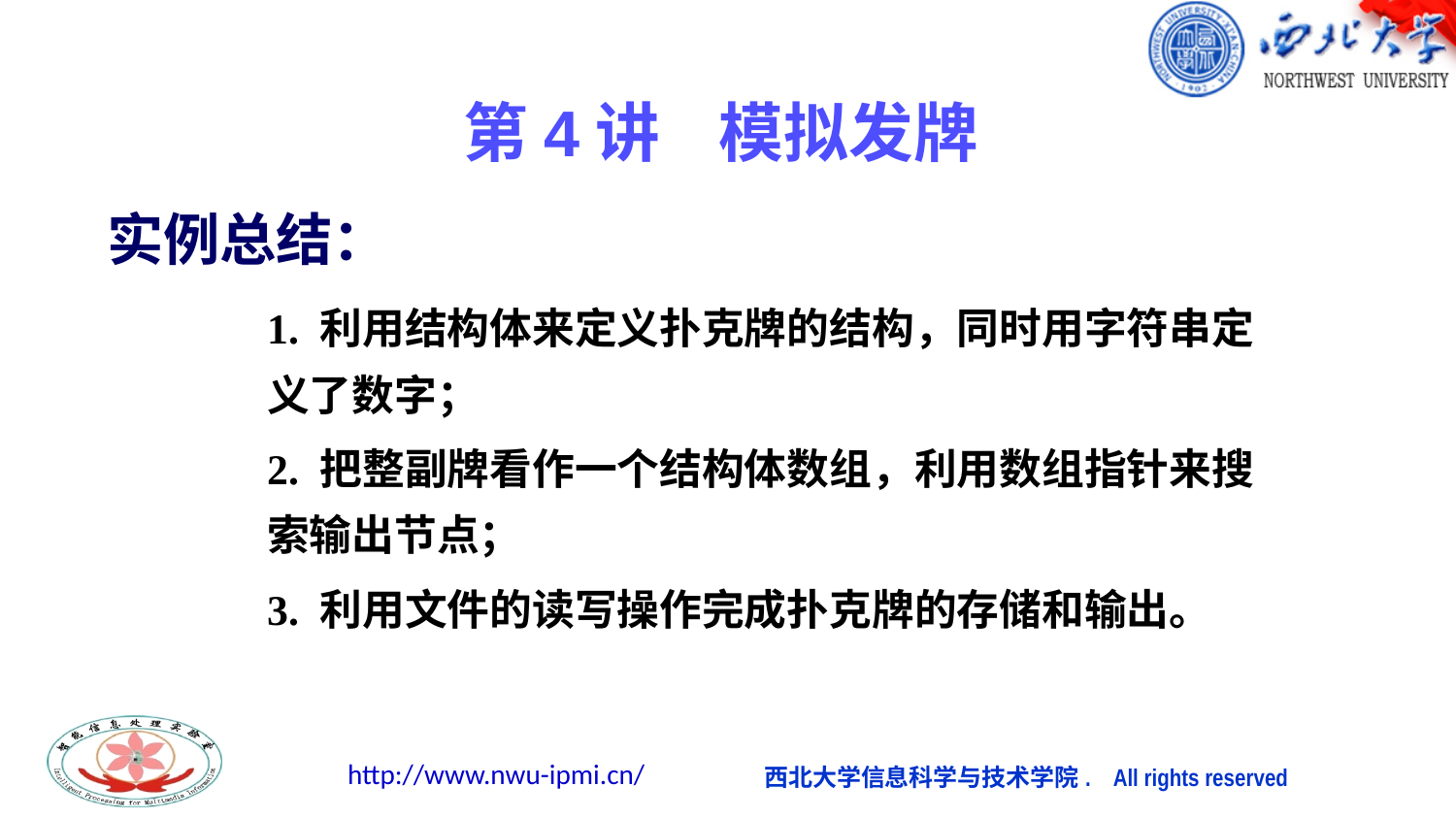

# 第4讲    模拟发牌
实例总结：
1. 利用结构体来定义扑克牌的结构，同时用字符串定义了数字；
2. 把整副牌看作一个结构体数组，利用数组指针来搜索输出节点；
3. 利用文件的读写操作完成扑克牌的存储和输出。